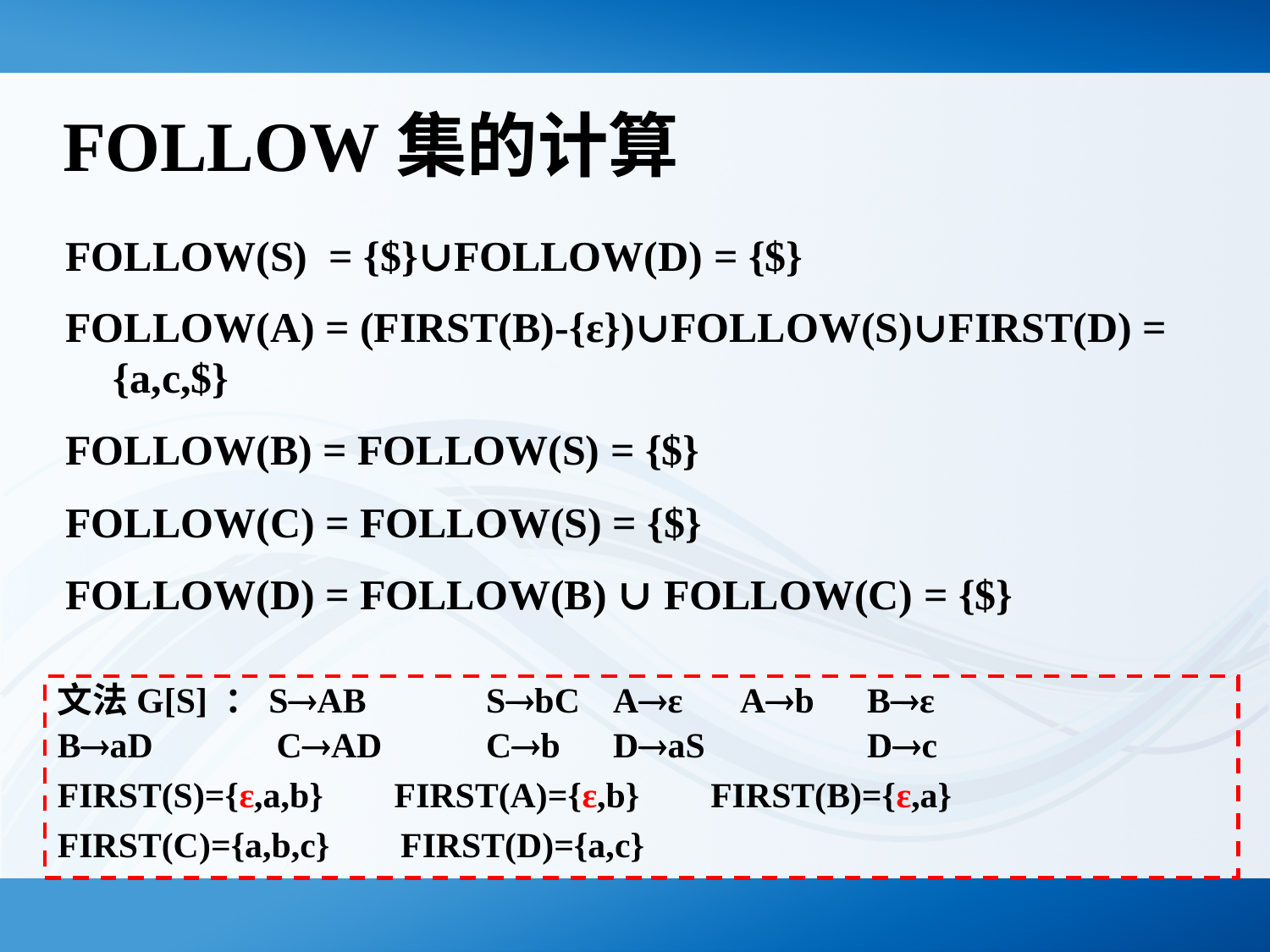

# FOLLOW集的计算
FOLLOW(S)  = {$}∪FOLLOW(D) = {$}
FOLLOW(A) = (FIRST(B)-{ε})∪FOLLOW(S)∪FIRST(D) = {a,c,$}
FOLLOW(B) = FOLLOW(S) = {$}
FOLLOW(C) = FOLLOW(S) = {$}
FOLLOW(D) = FOLLOW(B) ∪ FOLLOW(C) = {$}
文法G[S] ：S→AB	S→bC	A→ε	A→b	B→ε
B→aD	     C→AD	C→b	D→aS		D→c
FIRST(S)={ε,a,b}        FIRST(A)={ε,b}        FIRST(B)={ε,a}
FIRST(C)={a,b,c}        FIRST(D)={a,c}